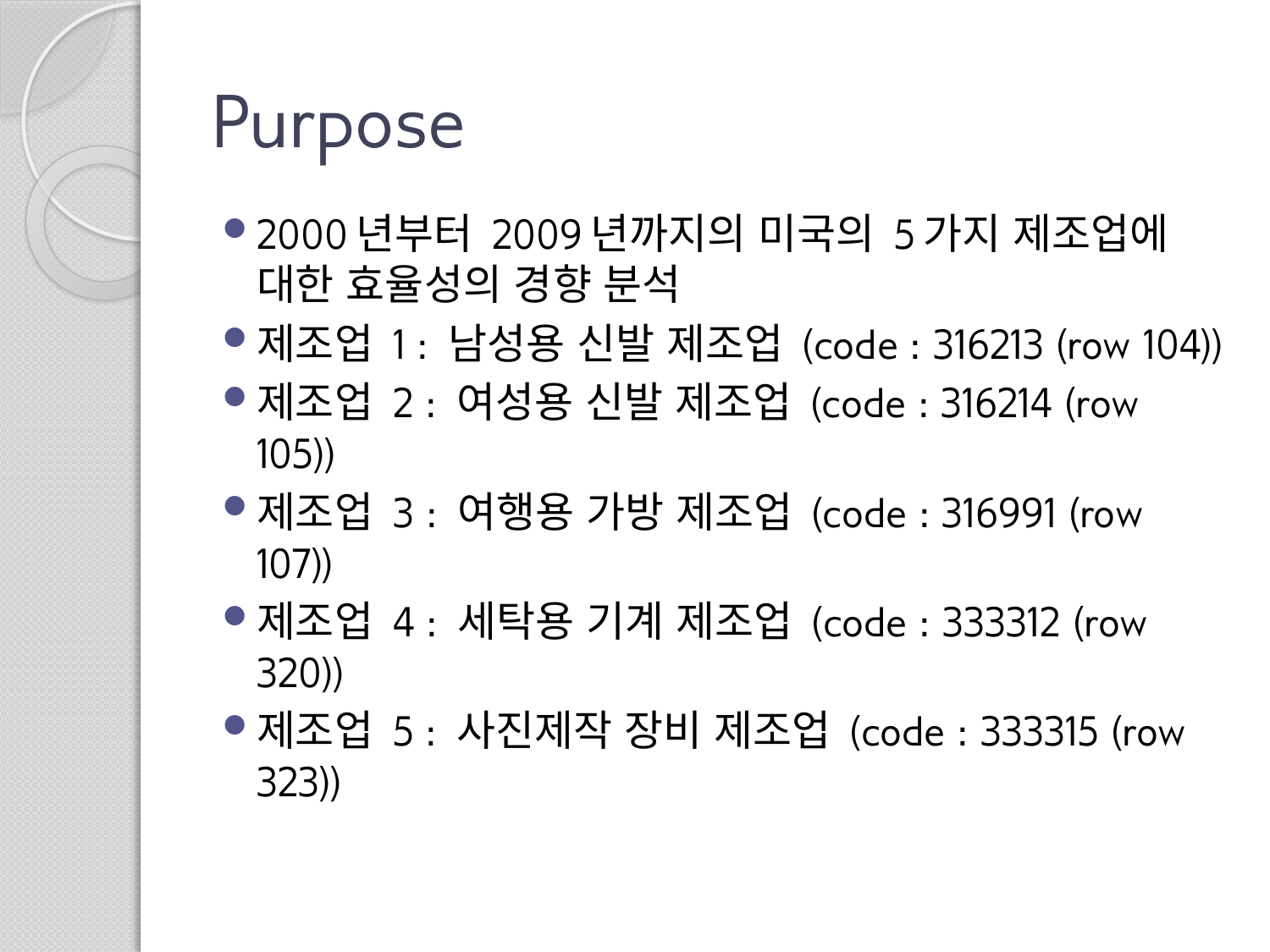

# Purpose
2000년부터 2009년까지의 미국의 5가지 제조업에 대한 효율성의 경향 분석
제조업 1 : 남성용 신발 제조업 (code : 316213 (row 104))
제조업 2 : 여성용 신발 제조업 (code : 316214 (row 105))
제조업 3 : 여행용 가방 제조업 (code : 316991 (row 107))
제조업 4 : 세탁용 기계 제조업 (code : 333312 (row 320))
제조업 5 : 사진제작 장비 제조업 (code : 333315 (row 323))